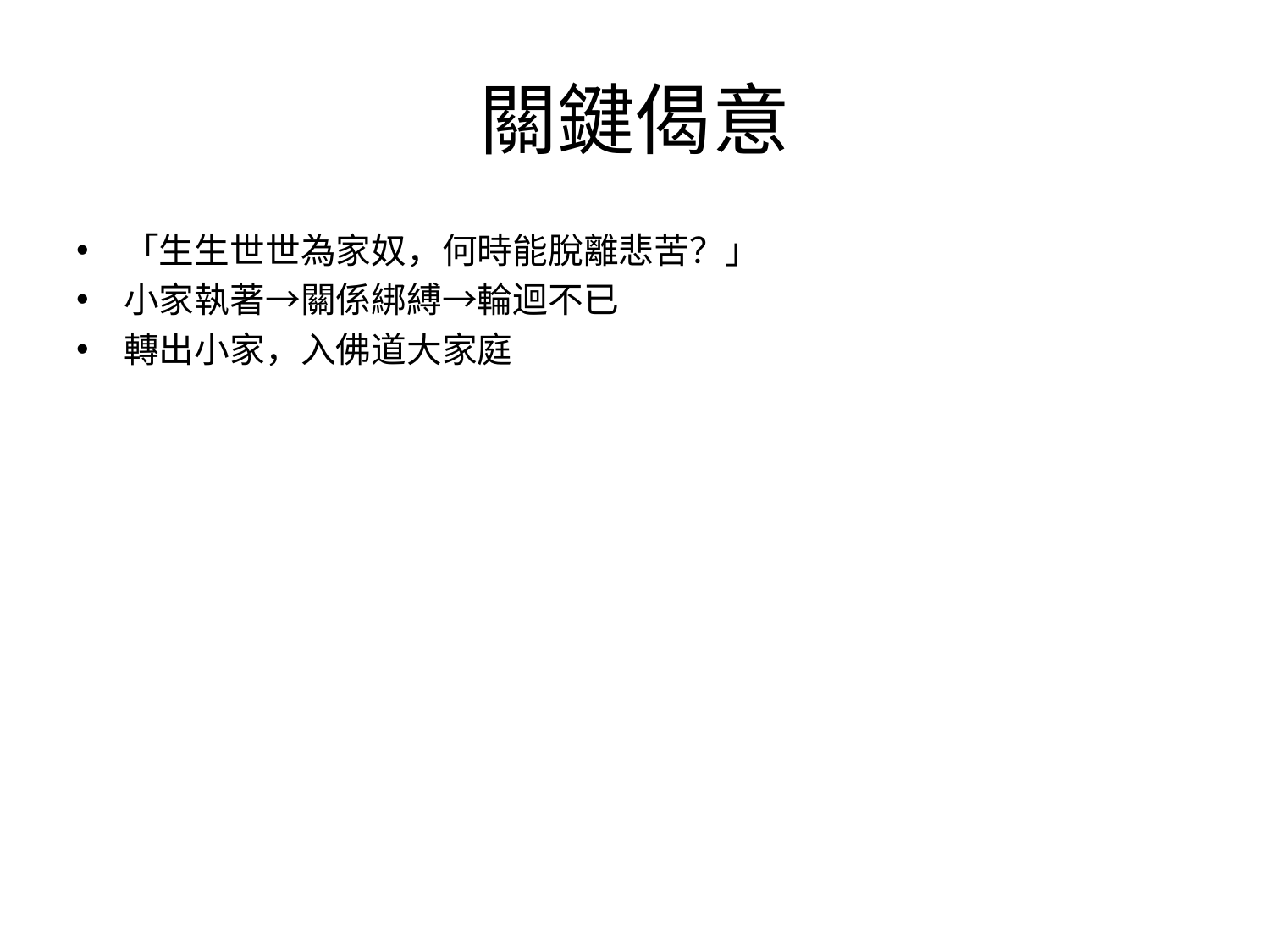

# 關鍵偈意
「生生世世為家奴，何時能脫離悲苦？」
小家執著→關係綁縛→輪迴不已
轉出小家，入佛道大家庭